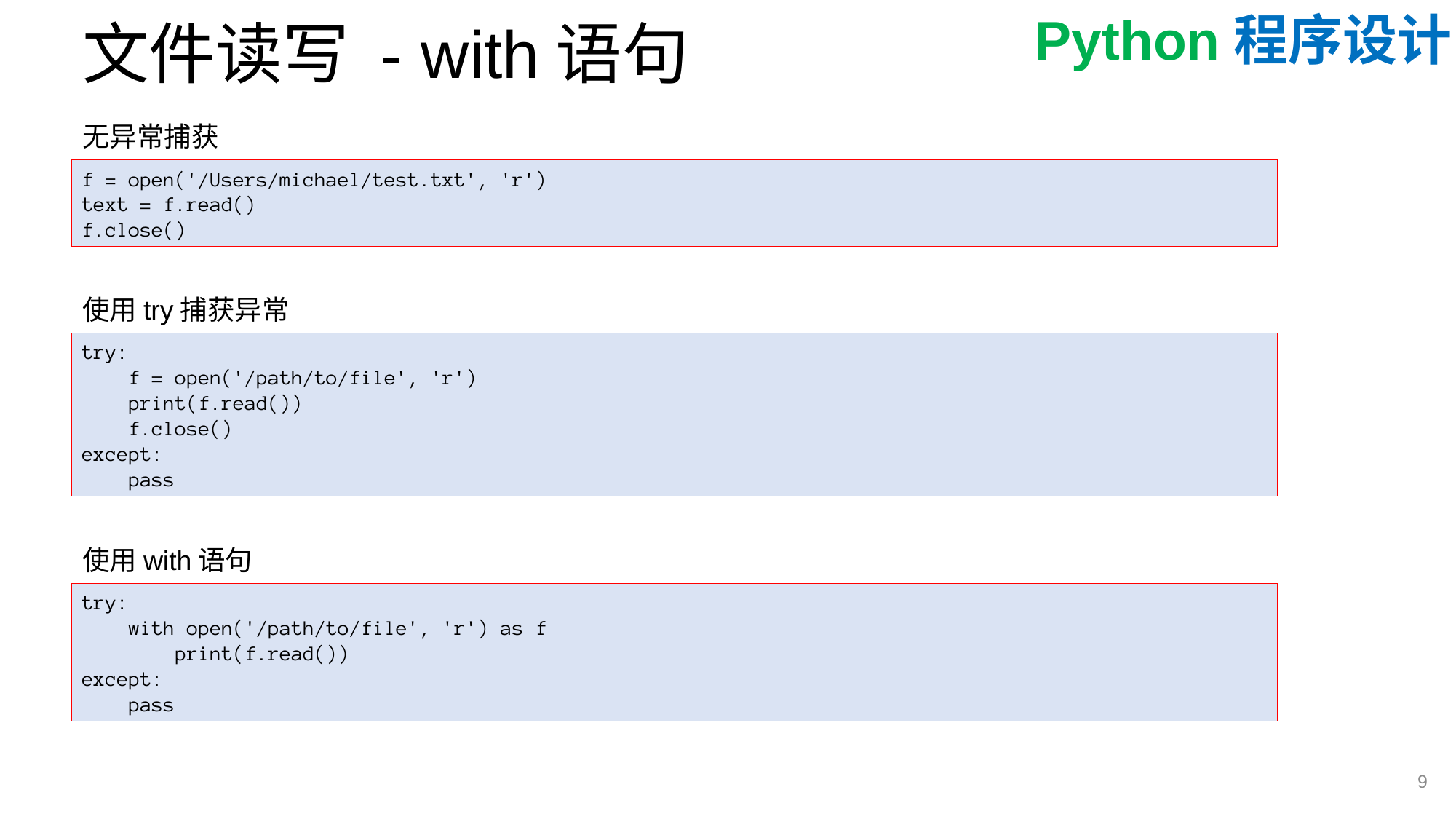

# 文件读写 - with语句
无异常捕获
f = open('/Users/michael/test.txt', 'r')
text = f.read()
f.close()
使用try捕获异常
try:
    f = open('/path/to/file', 'r')
    print(f.read())
    f.close()
except:
    pass
使用with语句
try:
    with open('/path/to/file', 'r') as f
        print(f.read())
except:
    pass
9